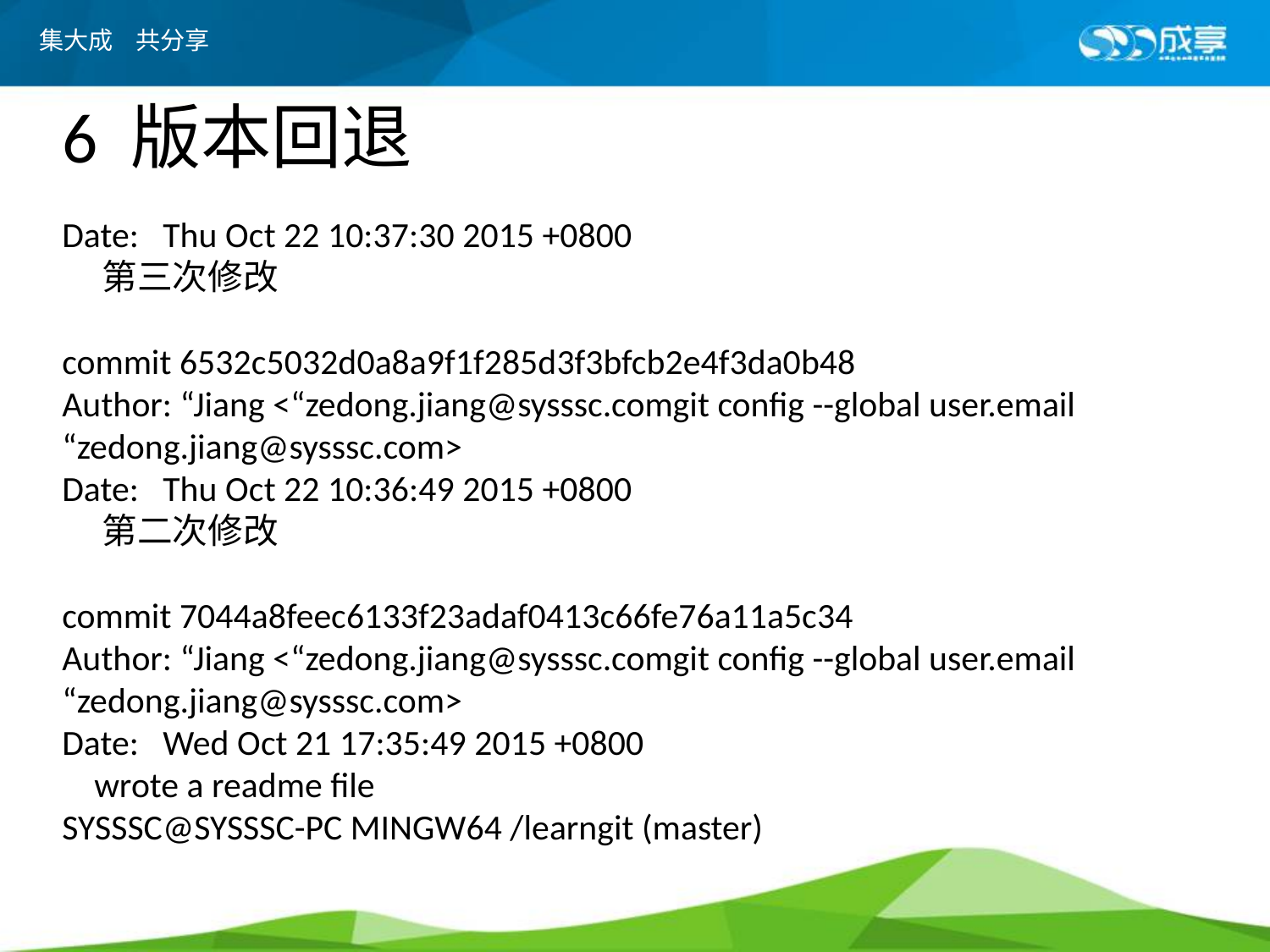

6 版本回退
Date:   Thu Oct 22 10:37:30 2015 +0800
    第三次修改

commit 6532c5032d0a8a9f1f285d3f3bfcb2e4f3da0b48
Author: “Jiang <“zedong.jiang@sysssc.comgit config --global user.email “zedong.jiang@sysssc.com>
Date:   Thu Oct 22 10:36:49 2015 +0800
    第二次修改

commit 7044a8feec6133f23adaf0413c66fe76a11a5c34
Author: “Jiang <“zedong.jiang@sysssc.comgit config --global user.email “zedong.jiang@sysssc.com>
Date:   Wed Oct 21 17:35:49 2015 +0800
    wrote a readme file
SYSSSC@SYSSSC-PC MINGW64 /learngit (master)